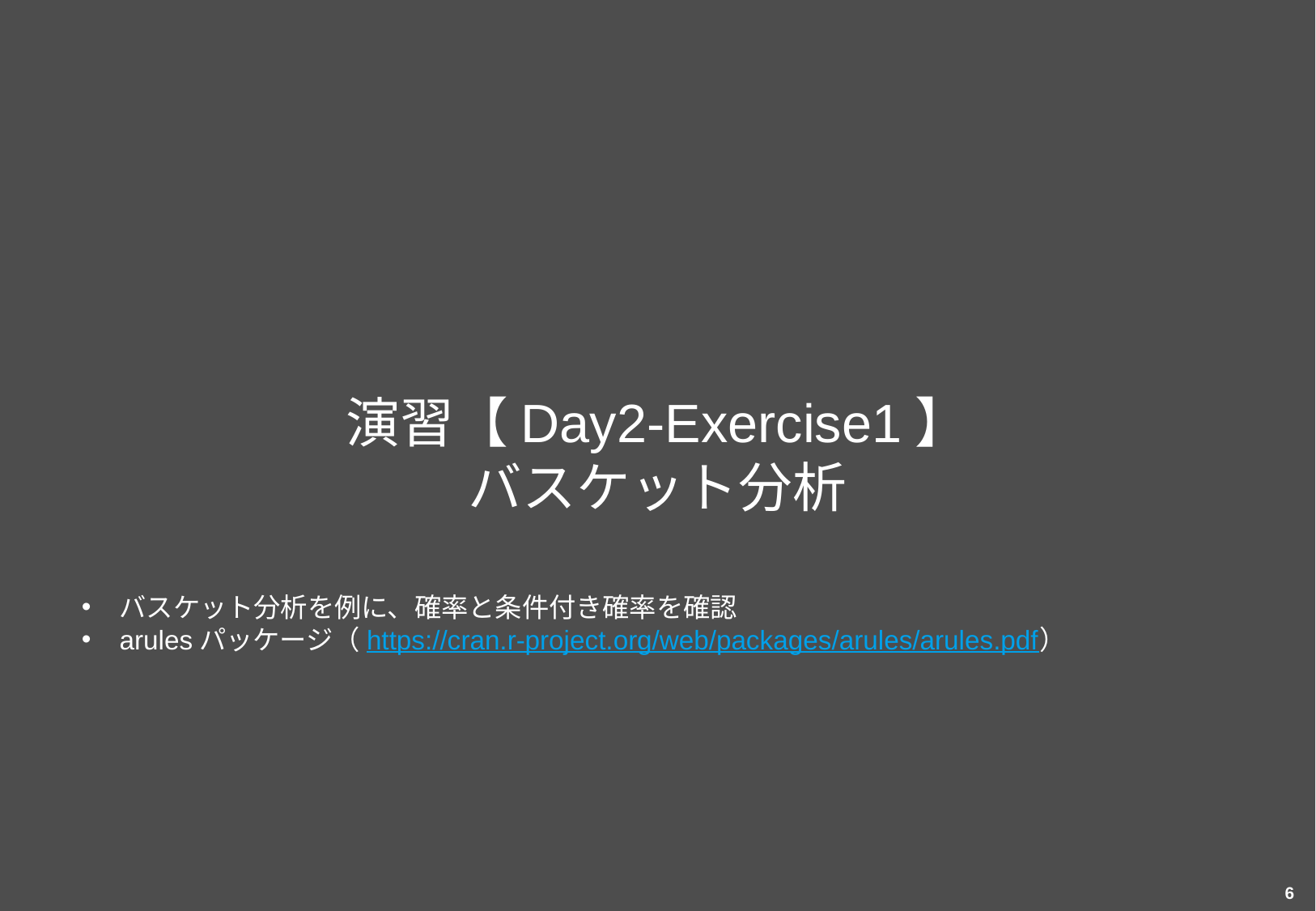

# 演習【Day2-Exercise1】 バスケット分析
バスケット分析を例に、確率と条件付き確率を確認
arulesパッケージ（https://cran.r-project.org/web/packages/arules/arules.pdf）

6